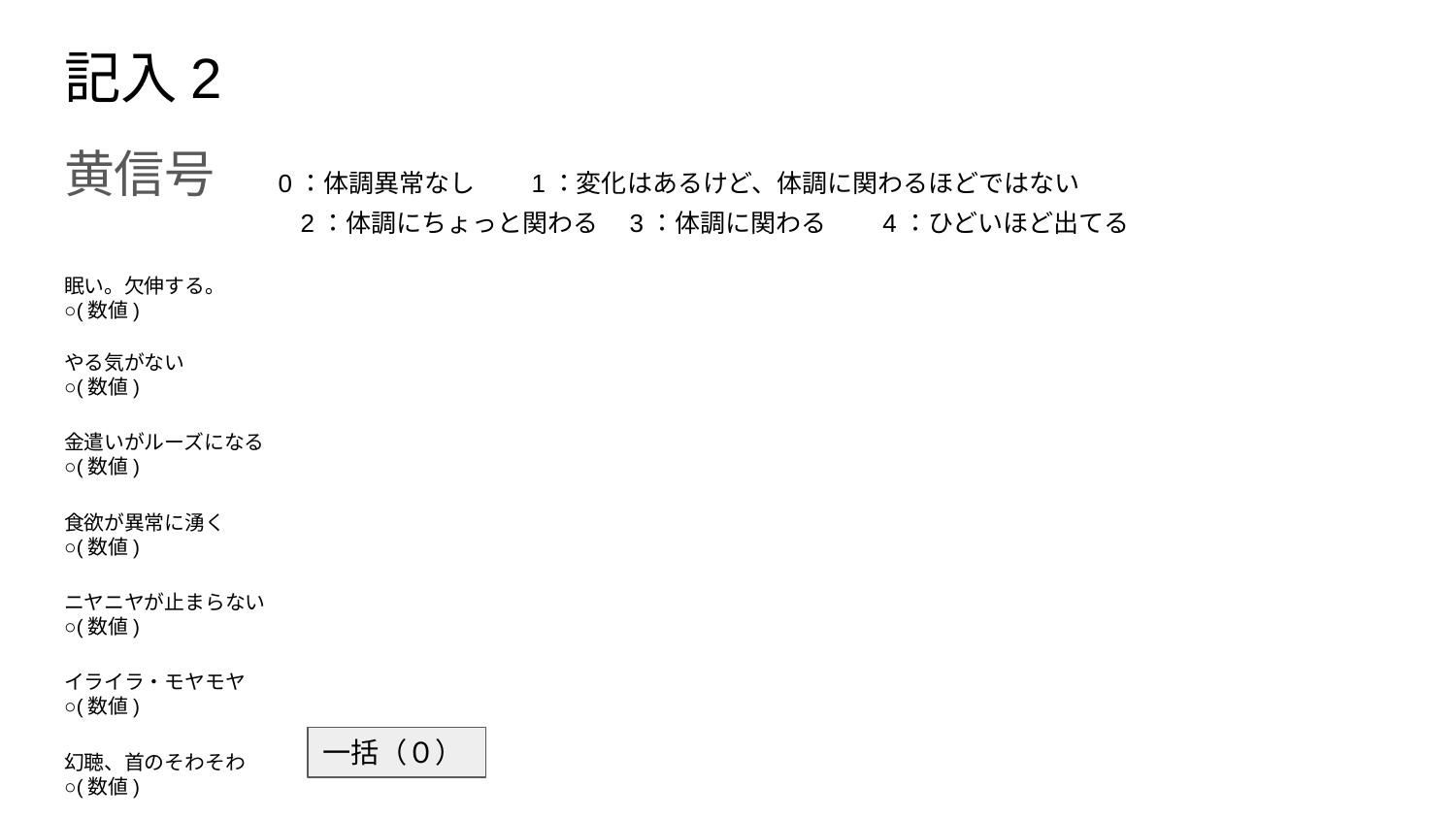

# 記入2
黄信号　0：体調異常なし　　1：変化はあるけど、体調に関わるほどではない
    　　2：体調にちょっと関わる　3：体調に関わる　　4：ひどいほど出てる
眠い。欠伸する。
○(数値)

やる気がない
○(数値)

金遣いがルーズになる
○(数値)

食欲が異常に湧く
○(数値)

ニヤニヤが止まらない
○(数値)

イライラ・モヤモヤ
○(数値)

幻聴、首のそわそわ
○(数値)

一括（０）